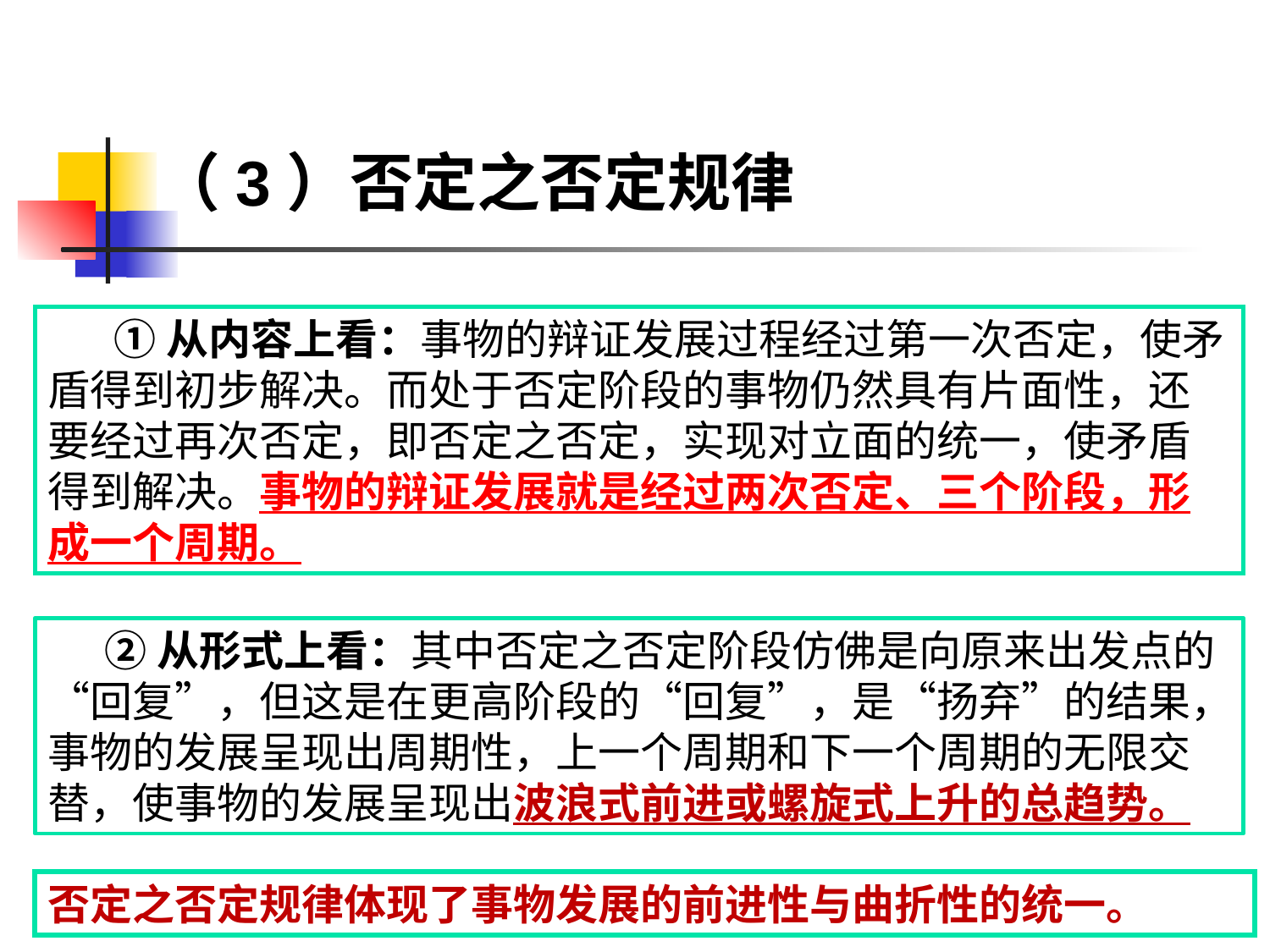

（3）否定之否定规律
       ①从内容上看：事物的辩证发展过程经过第一次否定，使矛盾得到初步解决。而处于否定阶段的事物仍然具有片面性，还要经过再次否定，即否定之否定，实现对立面的统一，使矛盾得到解决。事物的辩证发展就是经过两次否定、三个阶段，形成一个周期。

      ②从形式上看：其中否定之否定阶段仿佛是向原来出发点的“回复”，但这是在更高阶段的“回复”，是“扬弃”的结果，事物的发展呈现出周期性，上一个周期和下一个周期的无限交替，使事物的发展呈现出波浪式前进或螺旋式上升的总趋势。
否定之否定规律体现了事物发展的前进性与曲折性的统一。